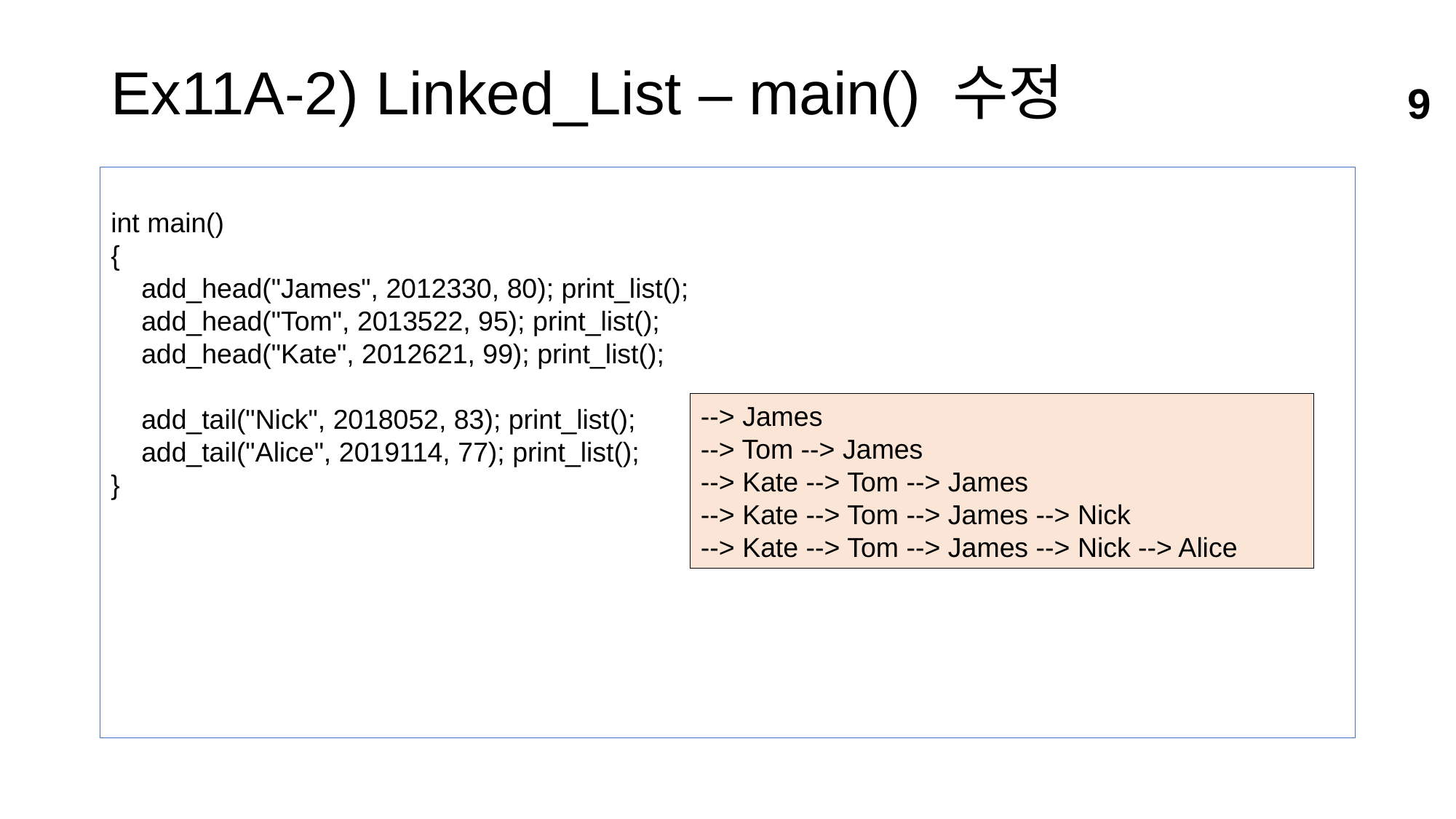

# Ex11A-2) Linked_List – main() 수정
9

int main()
{
    add_head("James", 2012330, 80); print_list();
    add_head("Tom", 2013522, 95); print_list();
    add_head("Kate", 2012621, 99); print_list();

    add_tail("Nick", 2018052, 83); print_list();
    add_tail("Alice", 2019114, 77); print_list();
}
--> James
--> Tom --> James
--> Kate --> Tom --> James
--> Kate --> Tom --> James --> Nick
--> Kate --> Tom --> James --> Nick --> Alice